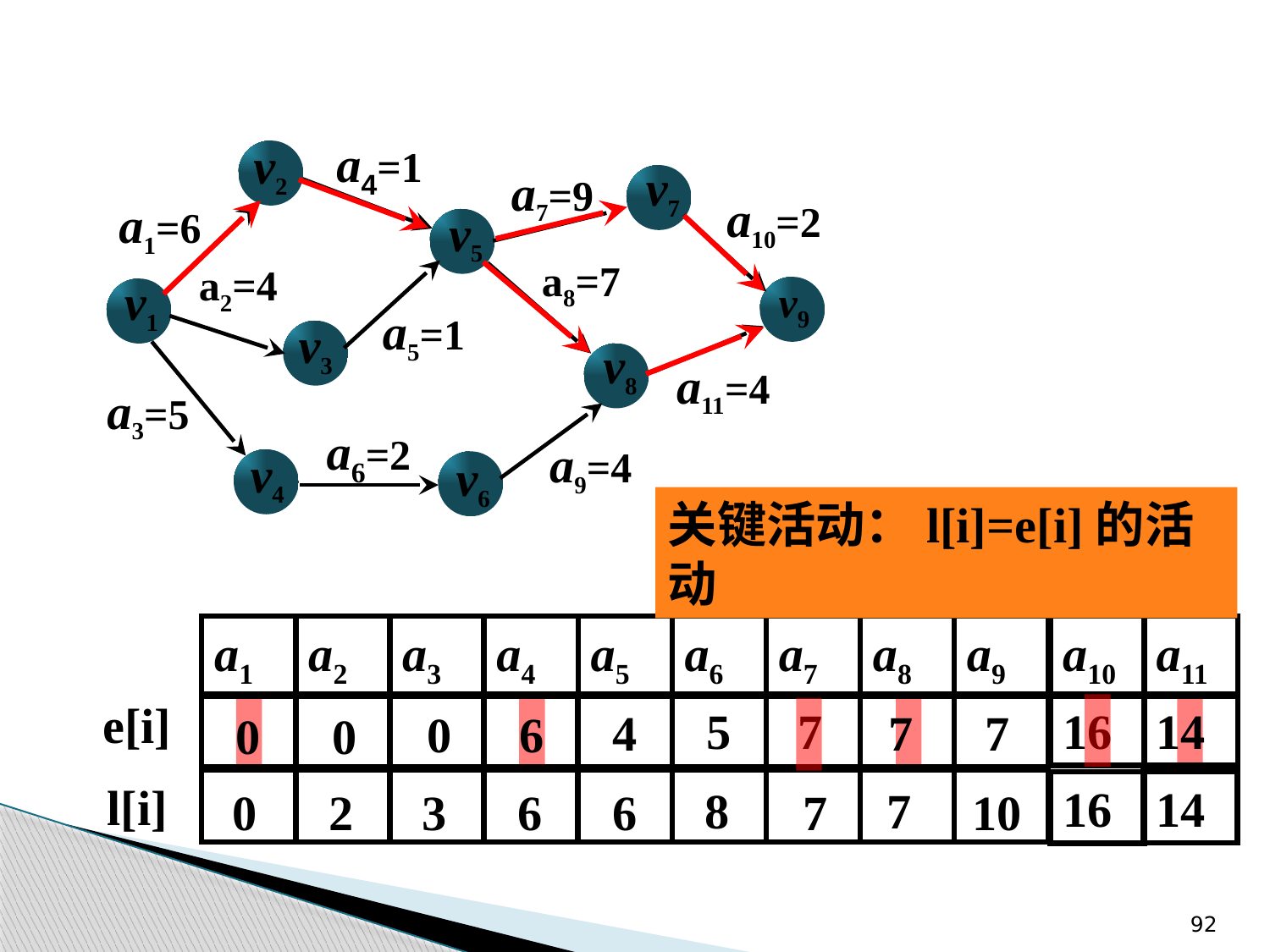

v2
a4=1

v7
a7=9

a10=2
a1=6
v5

a8=7
a2=4

v1
v9

a5=1
v3

v8

a11=4
a3=5

a6=2
a9=4
v4
v6

关键活动：l[i]=e[i]的活动

a1
a2
a3
a4
a5
a6
a7
a8
a9
a10
a11
e[i]

5
7
16
14

4
7
7

0
6

0
0
l[i]

14
16
8
7
0
2
3
6
6
7
10
92